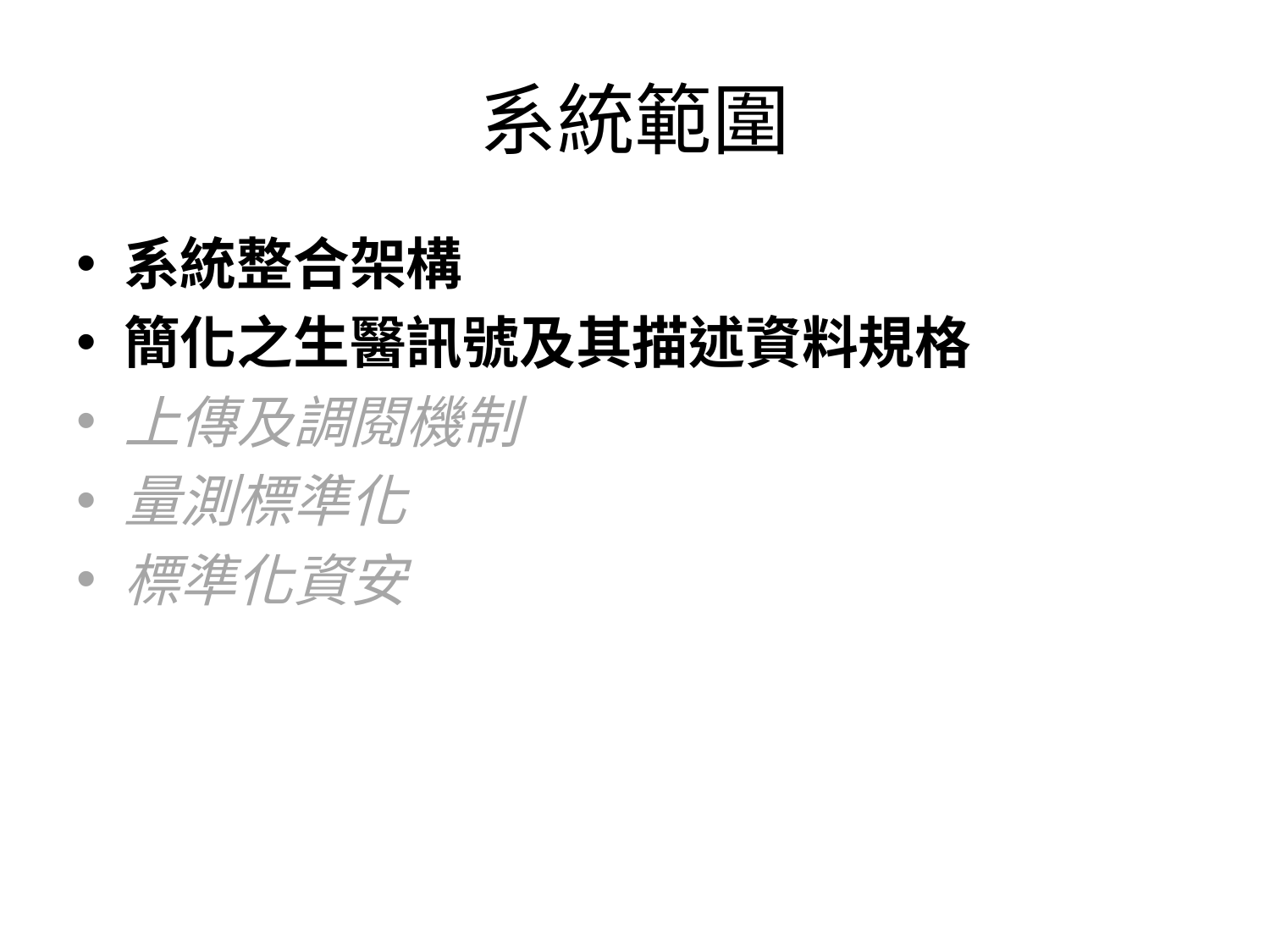

# 系統範圍
系統整合架構
簡化之生醫訊號及其描述資料規格
上傳及調閱機制
量測標準化
標準化資安